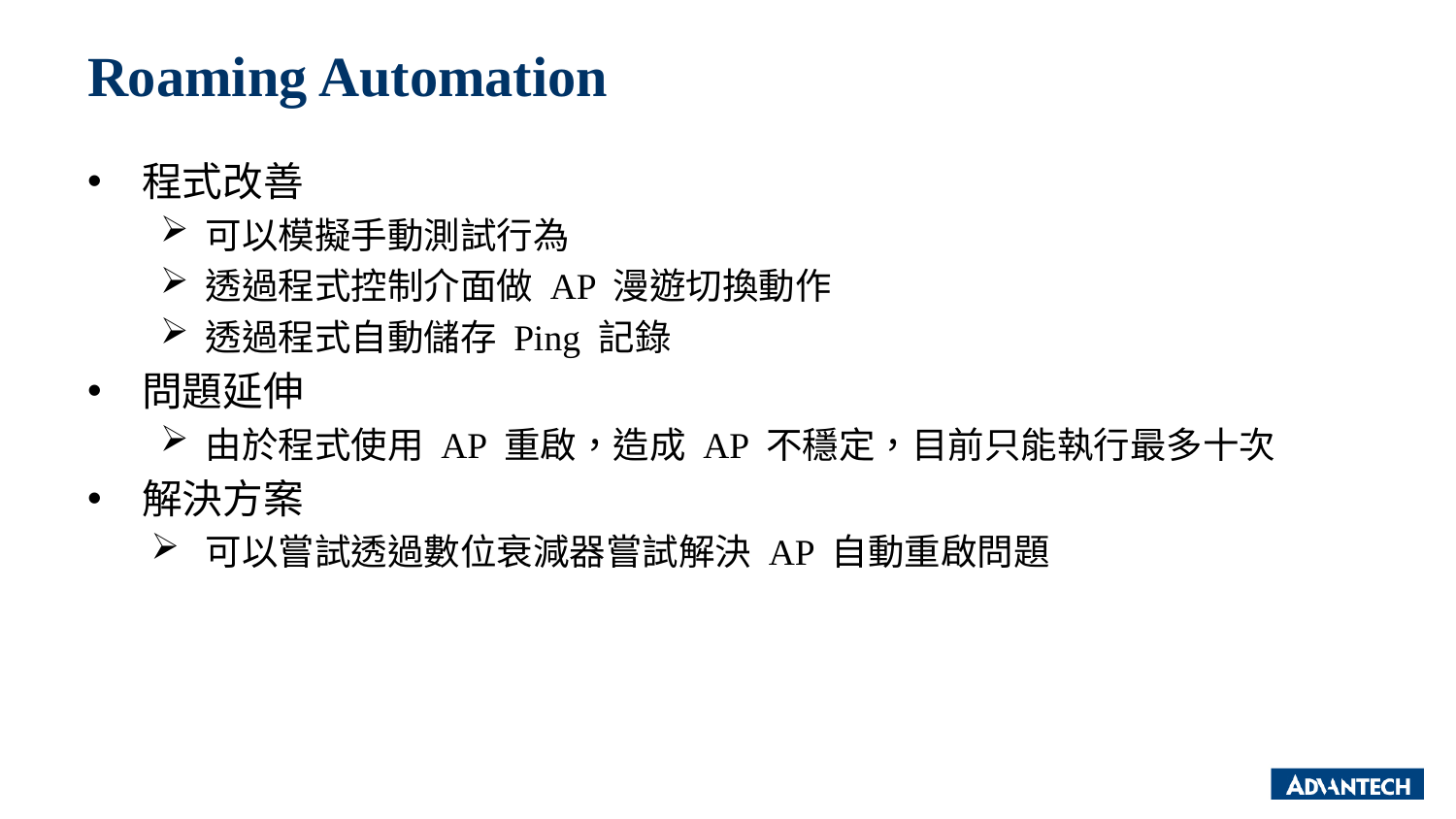

# Roaming Automation
程式改善
可以模擬手動測試行為
透過程式控制介面做 AP 漫遊切換動作
透過程式自動儲存 Ping 記錄
問題延伸
由於程式使用 AP 重啟，造成 AP 不穩定，目前只能執行最多十次
解決方案
可以嘗試透過數位衰減器嘗試解決 AP 自動重啟問題